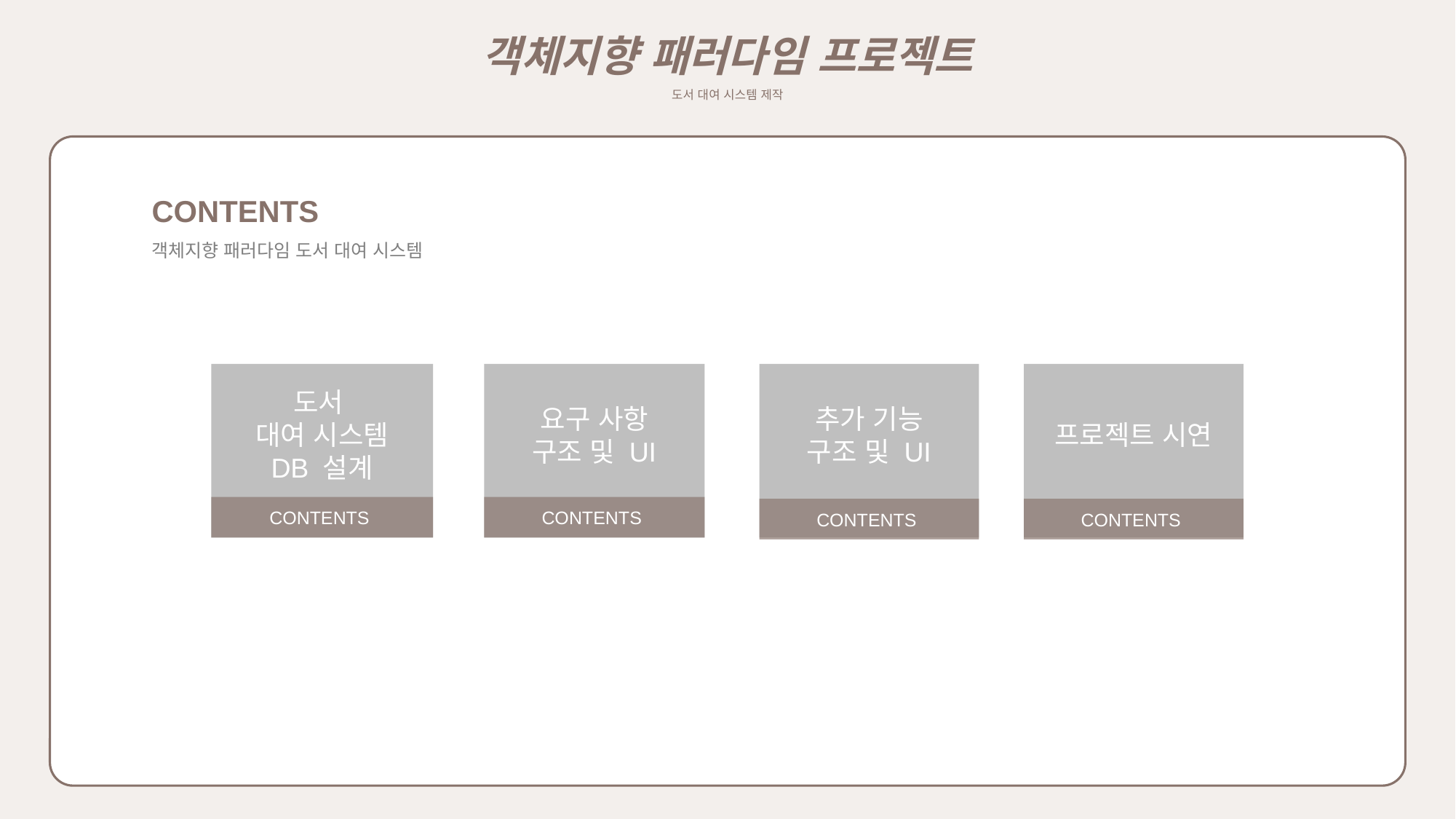

객체지향 패러다임 프로젝트
도서 대여 시스템 제작

CONTENTS
객체지향 패러다임 도서 대여 시스템
도서
대여 시스템
DB 설계

요구 사항
구조 및 UI

추가 기능
구조 및 UI

프로젝트 시연

CONTENTS
CONTENTS
CONTENTS
CONTENTS